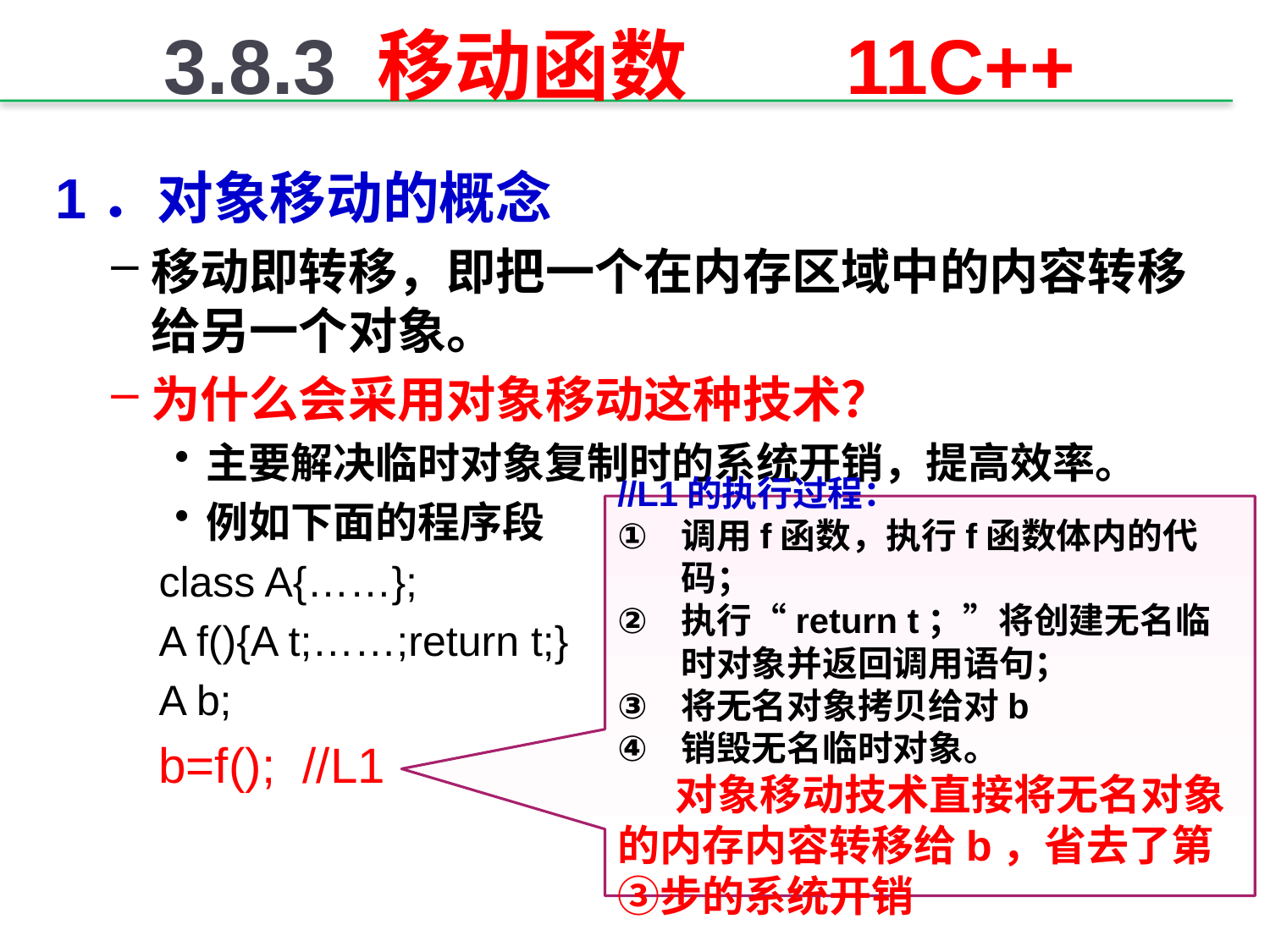

# 3.8.3 移动函数        11C++
1．对象移动的概念
移动即转移，即把一个在内存区域中的内容转移给另一个对象。
为什么会采用对象移动这种技术？
主要解决临时对象复制时的系统开销，提高效率。
例如下面的程序段
class A{……};
A f(){A t;……;return t;}
A b;
b=f();  //L1

//L1的执行过程：
调用f函数，执行f函数体内的代码；
执行“return t；”将创建无名临时对象并返回调用语句；
将无名对象拷贝给对b
销毁无名临时对象。
     对象移动技术直接将无名对象的内存内容转移给b，省去了第③步的系统开销